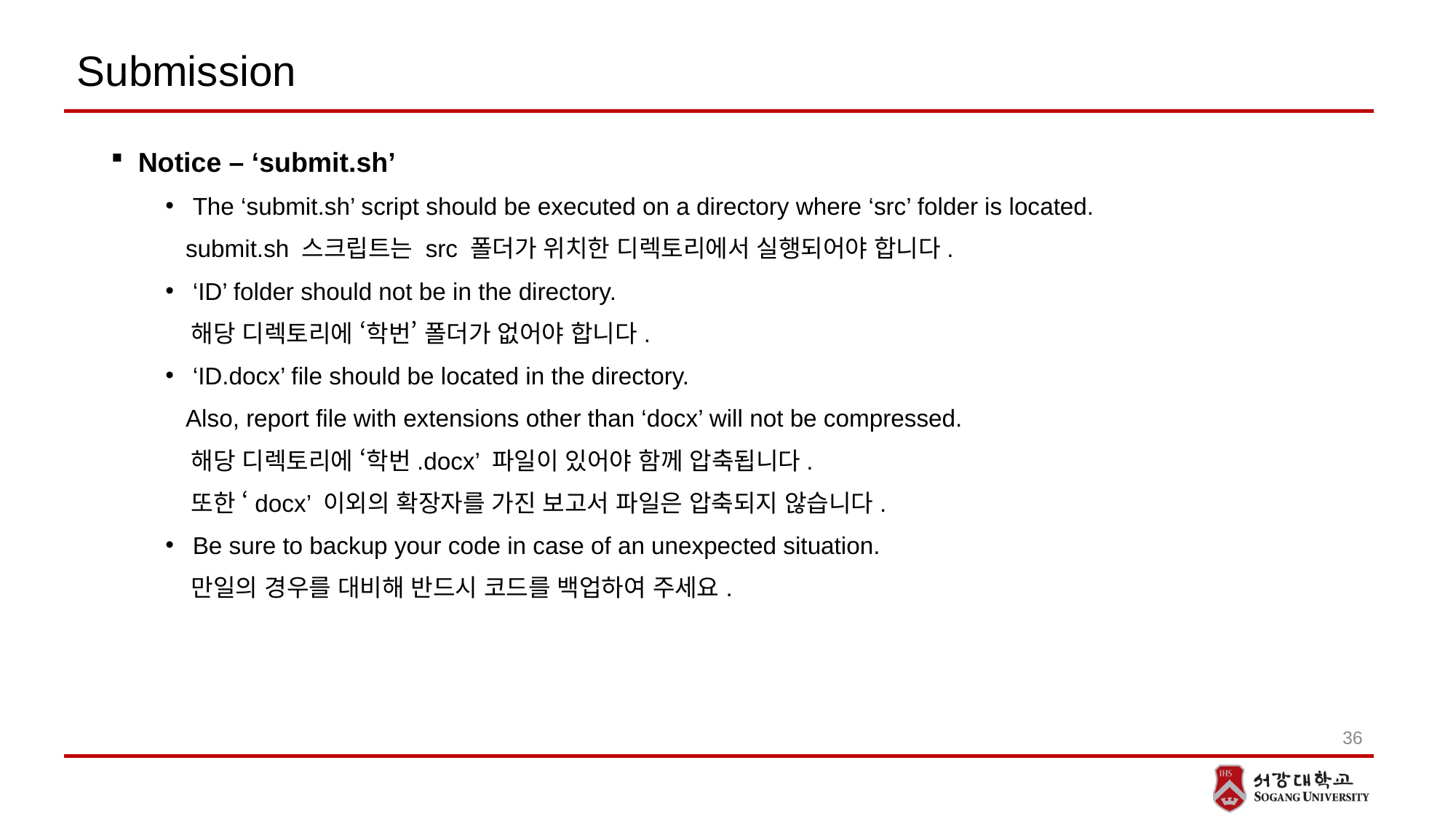

# Submission
Notice – ‘submit.sh’
The ‘submit.sh’ script should be executed on a directory where ‘src’ folder is located.
   submit.sh 스크립트는 src 폴더가 위치한 디렉토리에서 실행되어야 합니다.
‘ID’ folder should not be in the directory.
   해당 디렉토리에 ‘학번’ 폴더가 없어야 합니다.
‘ID.docx’ file should be located in the directory.
   Also, report file with extensions other than ‘docx’ will not be compressed.
   해당 디렉토리에 ‘학번.docx’ 파일이 있어야 함께 압축됩니다.
   또한 ‘docx’ 이외의 확장자를 가진 보고서 파일은 압축되지 않습니다.
Be sure to backup your code in case of an unexpected situation.
   만일의 경우를 대비해 반드시 코드를 백업하여 주세요.
36